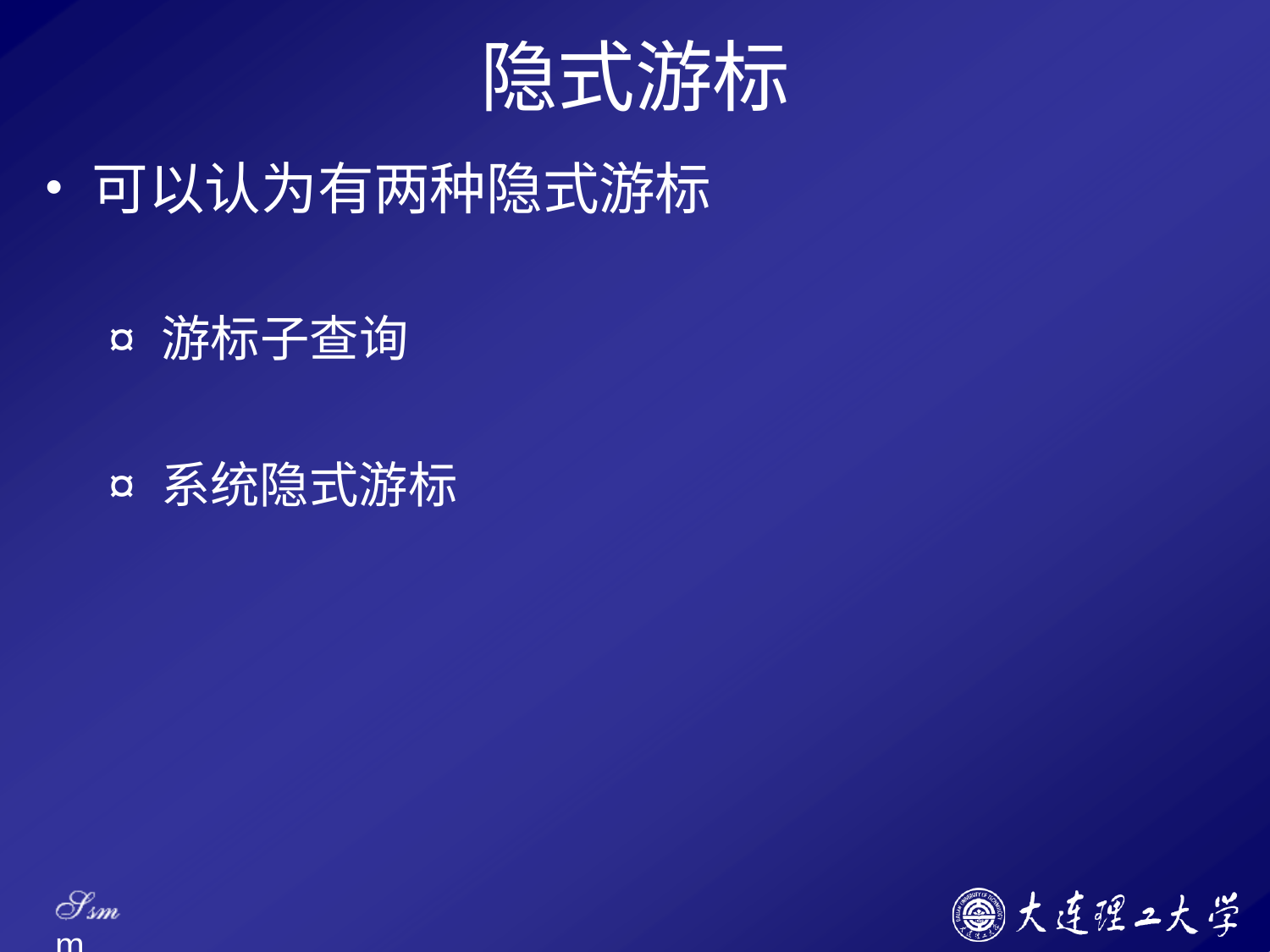

# 隐式游标
可以认为有两种隐式游标

¤ 游标子查询

¤ 系统隐式游标

Ssm